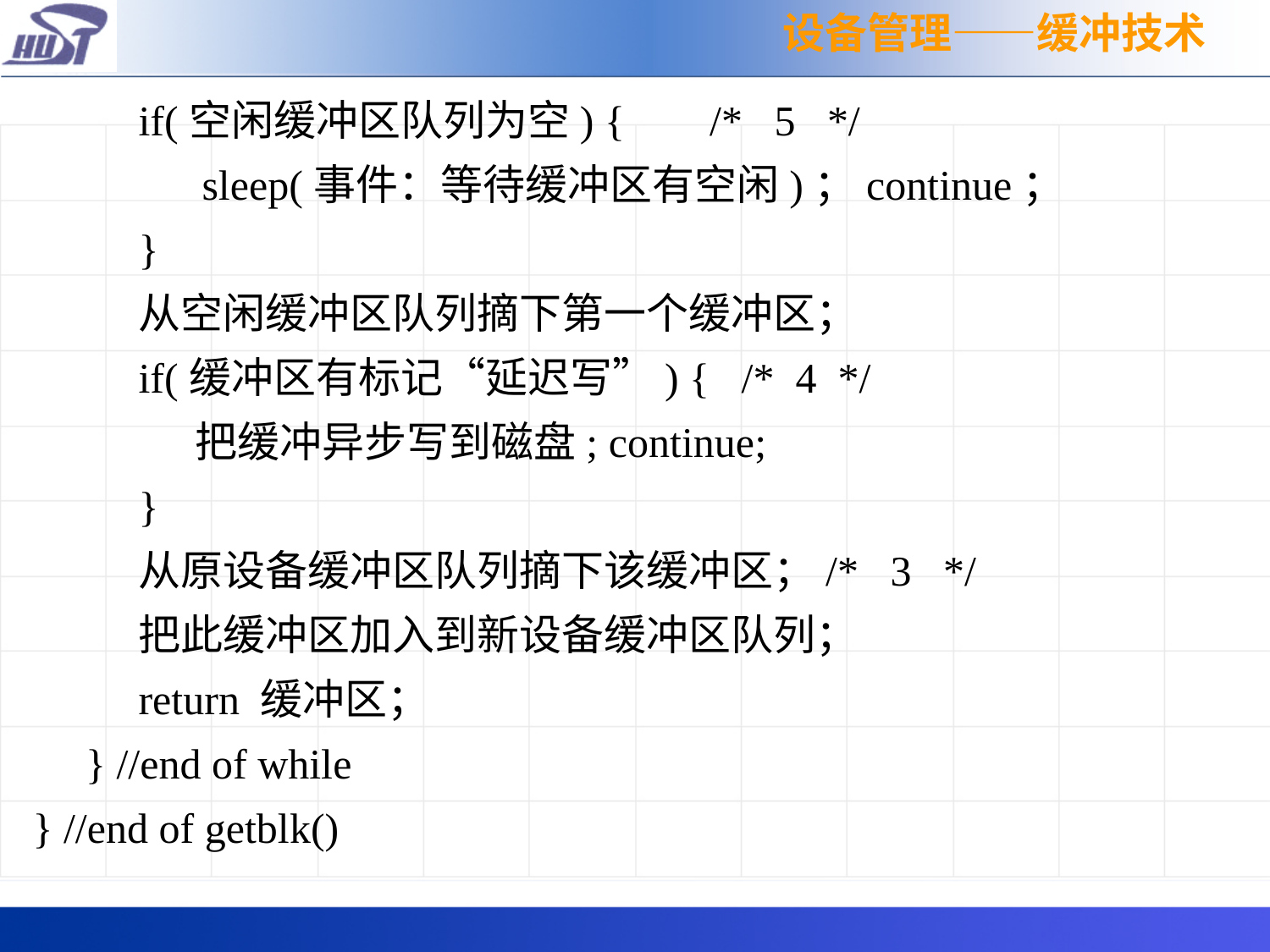

设备管理——缓冲技术
          if(空闲缓冲区队列为空) {        /*   5   */
                sleep(事件：等待缓冲区有空闲)；continue；
          }
          从空闲缓冲区队列摘下第一个缓冲区；
          if(缓冲区有标记“延迟写”) {   /*  4  */
                把缓冲异步写到磁盘; continue;
          }
          从原设备缓冲区队列摘下该缓冲区；/*   3   */
          把此缓冲区加入到新设备缓冲区队列；
          return 缓冲区；
     } //end of while
} //end of getblk()